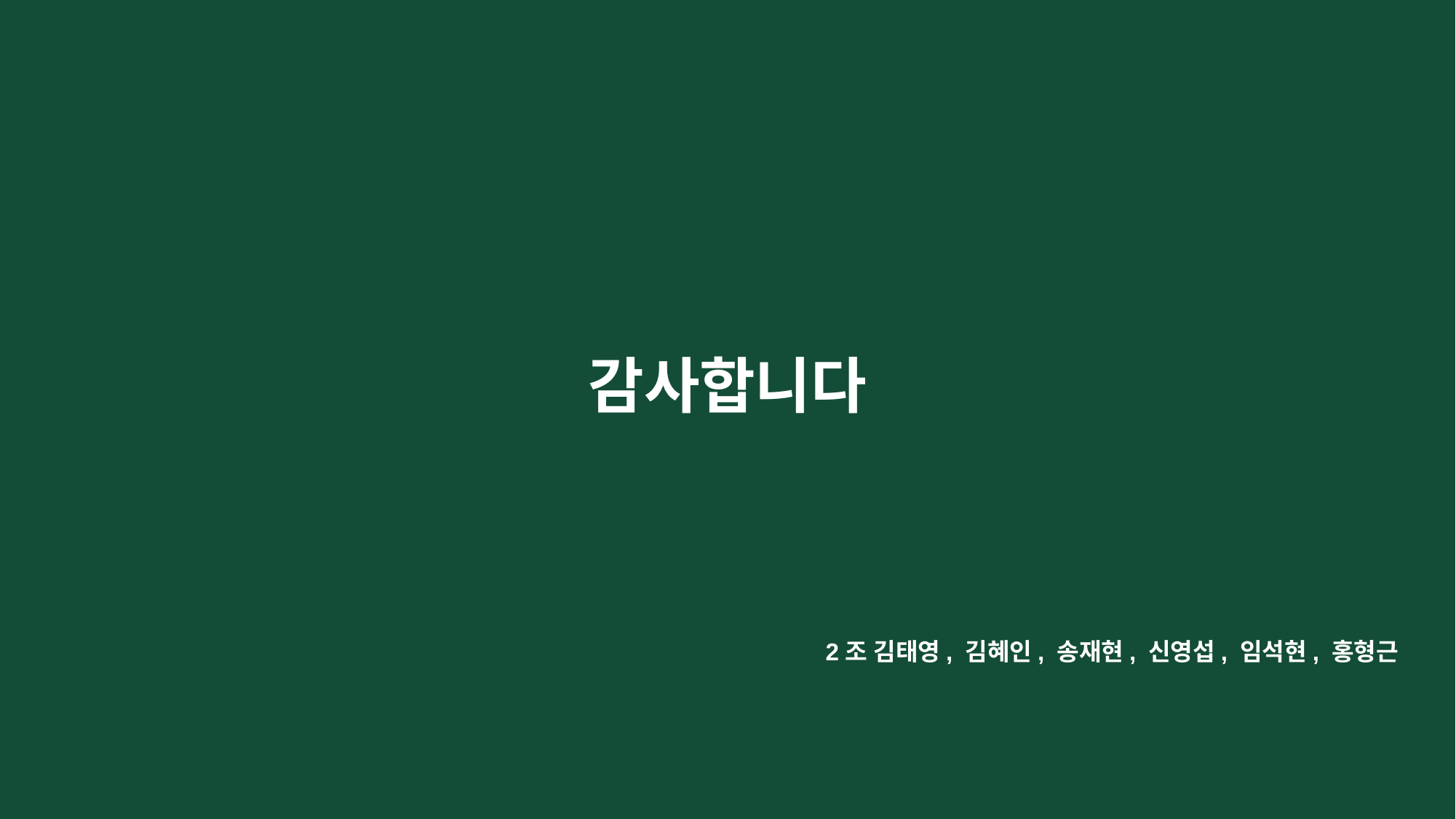

감사합니다
2조 김태영, 김혜인, 송재현, 신영섭, 임석현, 홍형근